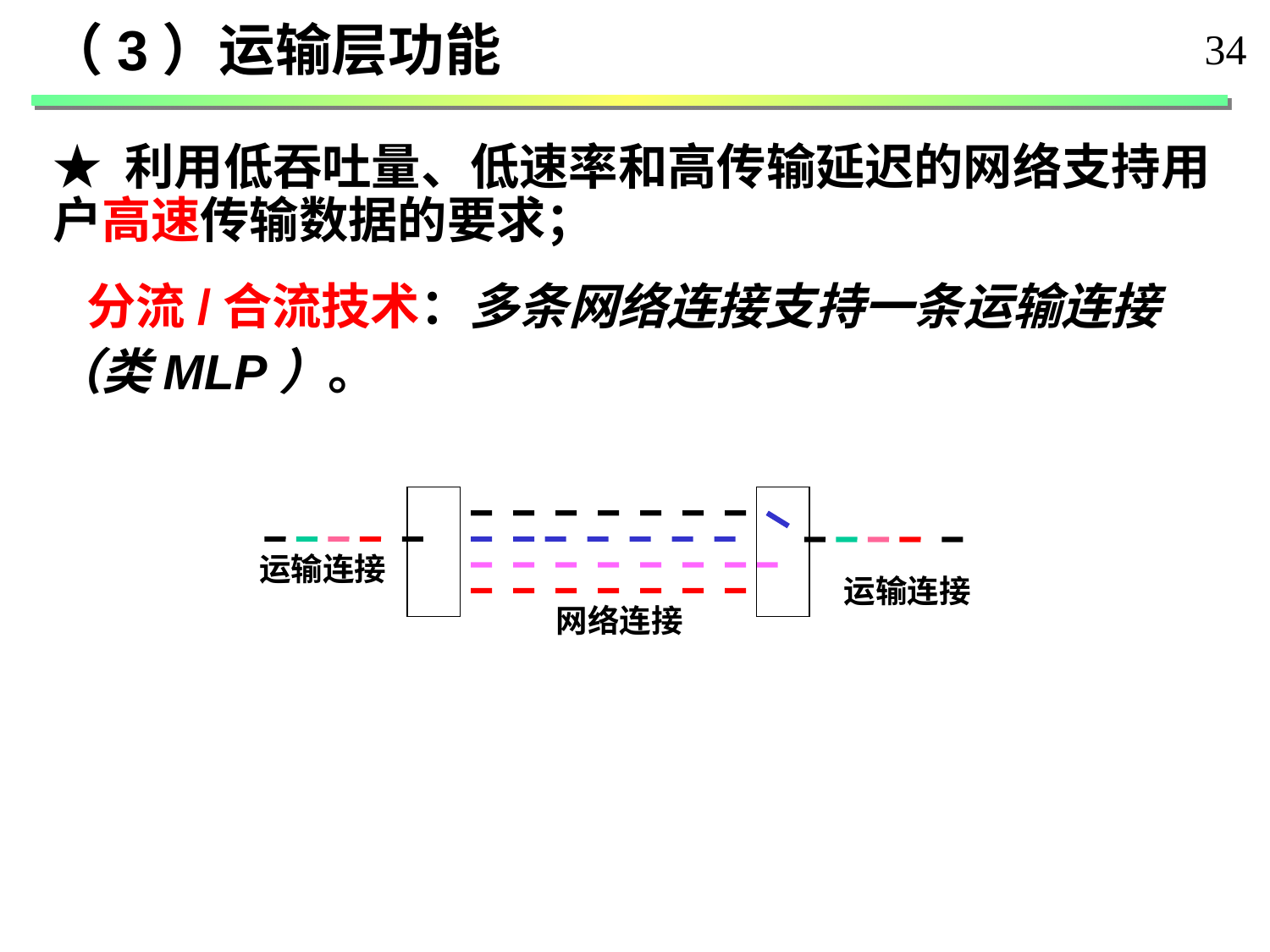

（3）运输层功能
34

★ 利用低吞吐量、低速率和高传输延迟的网络支持用户高速传输数据的要求；
  分流/合流技术：多条网络连接支持一条运输连接（类MLP）。

运输连接

运输连接

网络连接